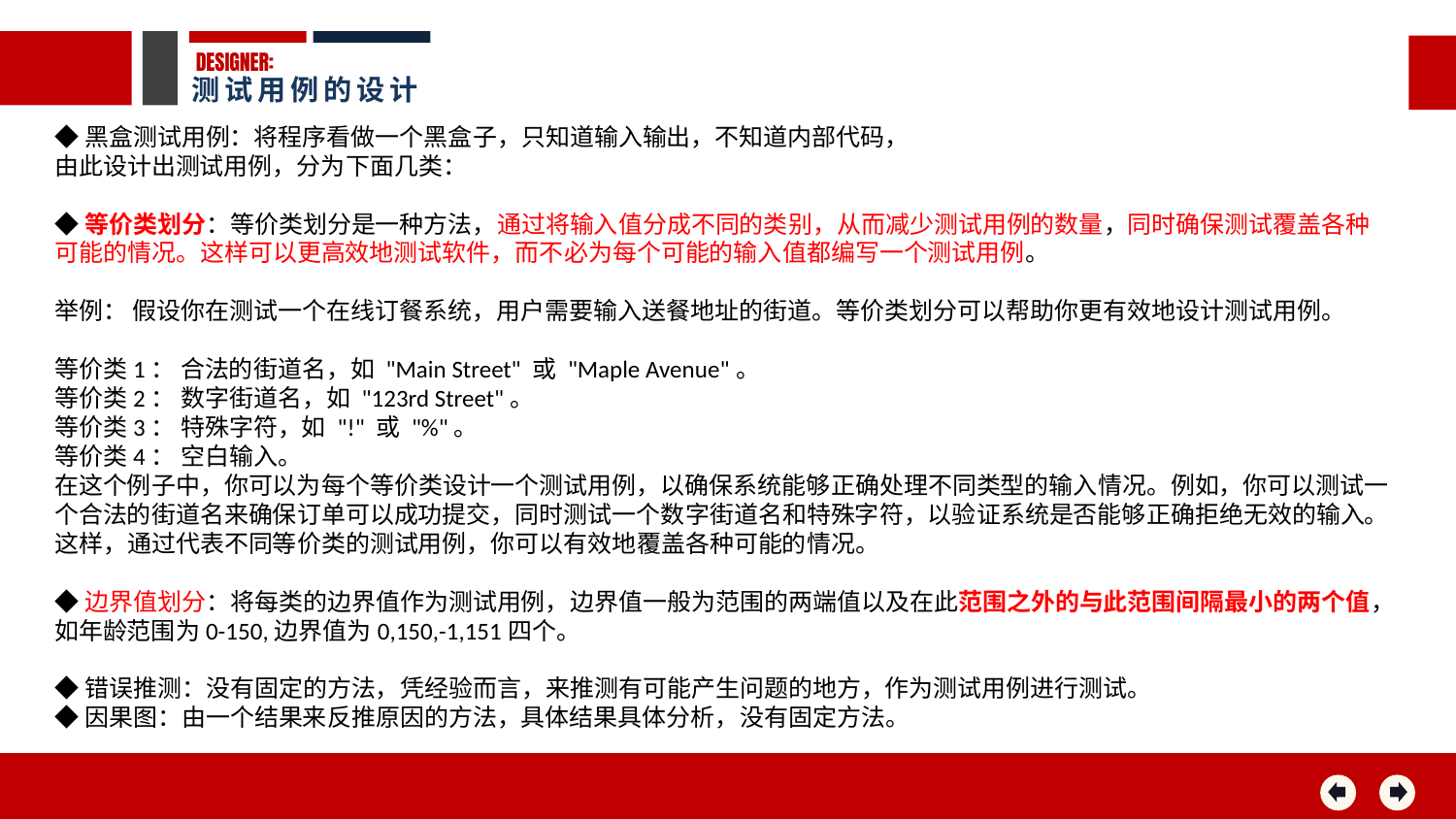

DESIGNER:
测试用例的设计
◆黑盒测试用例：将程序看做一个黑盒子，只知道输入输出，不知道内部代码，
由此设计出测试用例，分为下面几类：

◆等价类划分：等价类划分是一种方法，通过将输入值分成不同的类别，从而减少测试用例的数量，同时确保测试覆盖各种可能的情况。这样可以更高效地测试软件，而不必为每个可能的输入值都编写一个测试用例。

举例： 假设你在测试一个在线订餐系统，用户需要输入送餐地址的街道。等价类划分可以帮助你更有效地设计测试用例。

等价类1： 合法的街道名，如 "Main Street" 或 "Maple Avenue"。
等价类2： 数字街道名，如 "123rd Street"。
等价类3： 特殊字符，如 "!" 或 "%"。
等价类4： 空白输入。
在这个例子中，你可以为每个等价类设计一个测试用例，以确保系统能够正确处理不同类型的输入情况。例如，你可以测试一个合法的街道名来确保订单可以成功提交，同时测试一个数字街道名和特殊字符，以验证系统是否能够正确拒绝无效的输入。这样，通过代表不同等价类的测试用例，你可以有效地覆盖各种可能的情况。

◆边界值划分：将每类的边界值作为测试用例，边界值一般为范围的两端值以及在此范围之外的与此范围间隔最小的两个值，如年龄范围为0-150,边界值为0,150,-1,151四个。

◆错误推测：没有固定的方法，凭经验而言，来推测有可能产生问题的地方，作为测试用例进行测试。
◆因果图：由一个结果来反推原因的方法，具体结果具体分析，没有固定方法。